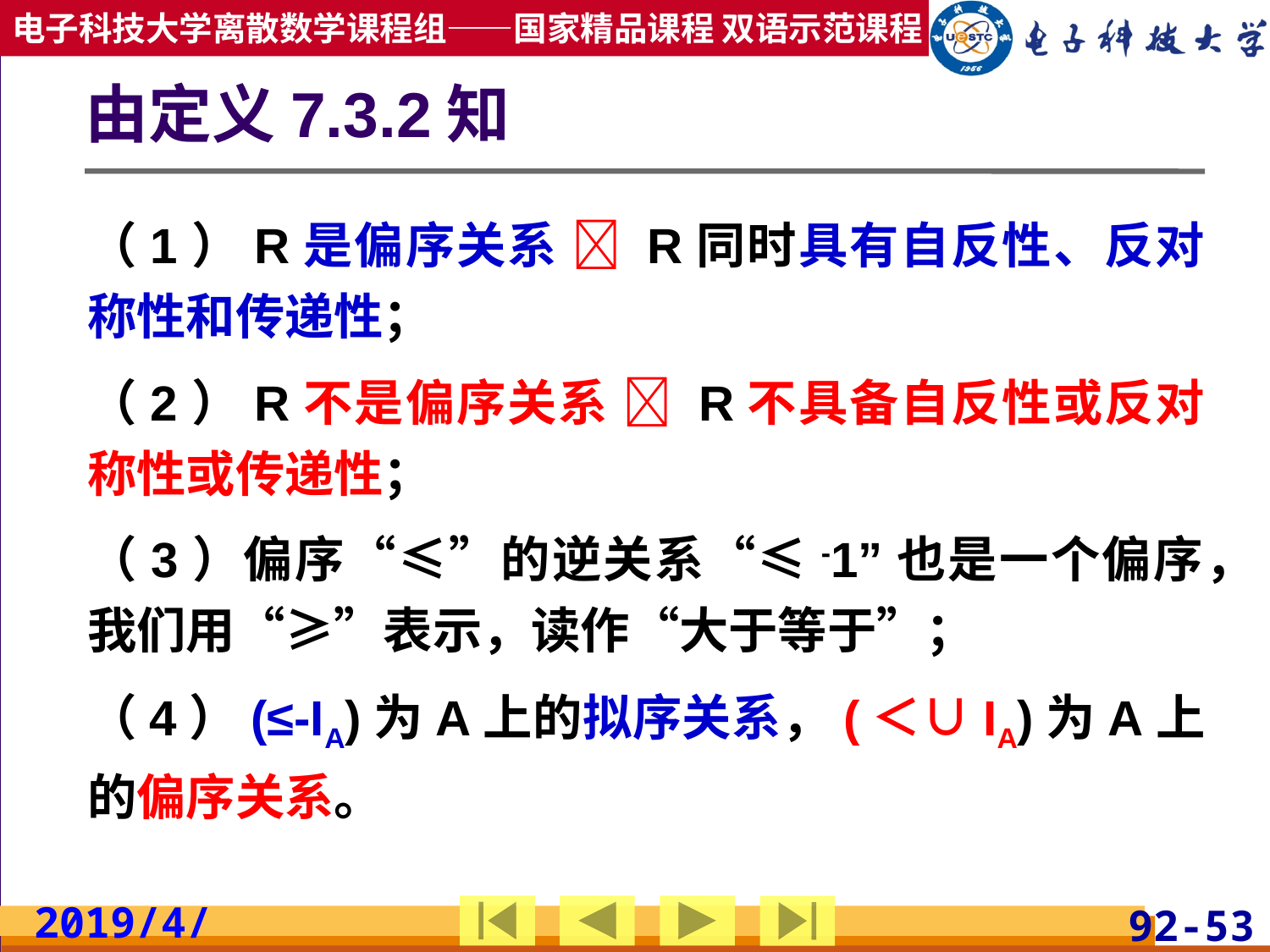

# 由定义7.3.2知
（1）R是偏序关系 ⇔ R同时具有自反性、反对称性和传递性；
（2）R不是偏序关系 ⇔ R不具备自反性或反对称性或传递性；
（3）偏序“≤”的逆关系“≤-1”也是一个偏序，我们用“≥”表示，读作“大于等于”；
（4）(≤-IA)为A上的拟序关系，(＜∪IA)为A上的偏序关系。
2019/4/17